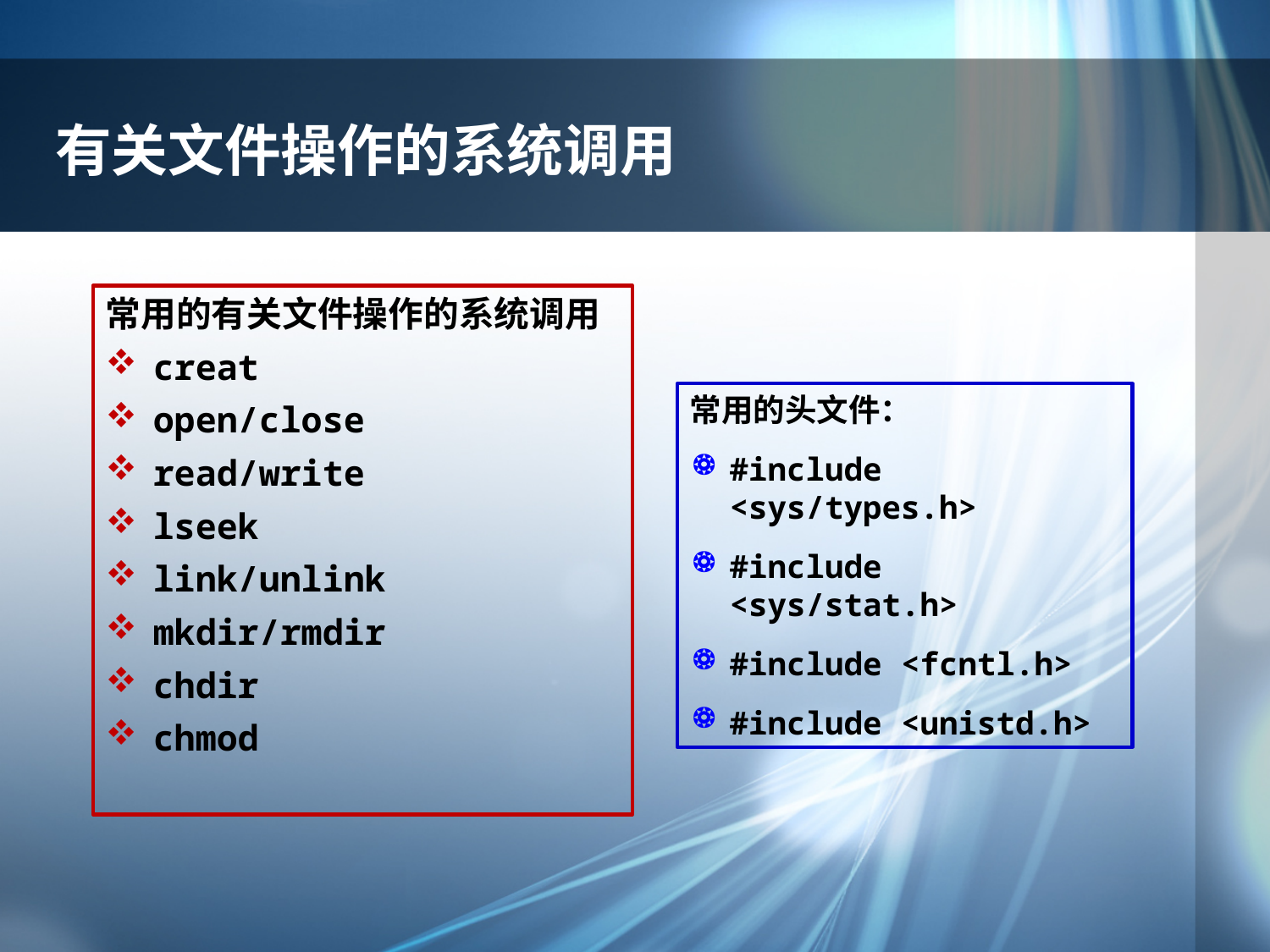

# 有关文件操作的系统调用
常用的有关文件操作的系统调用
creat
open/close
read/write
lseek
link/unlink
mkdir/rmdir
chdir
chmod
常用的头文件：
#include <sys/types.h>
#include <sys/stat.h>
#include <fcntl.h>
#include <unistd.h>